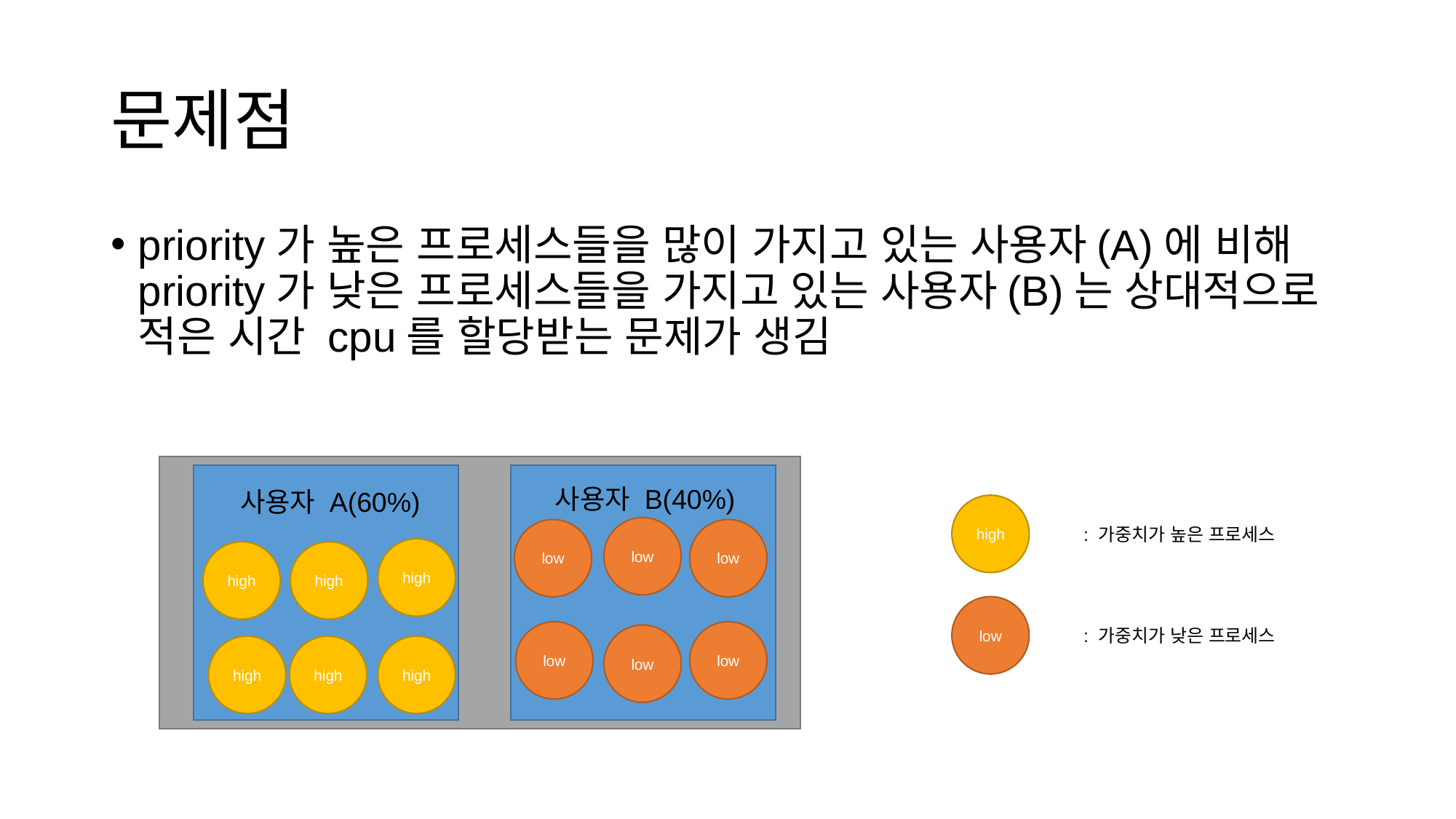

# 문제점
priority가 높은 프로세스들을 많이 가지고 있는 사용자(A)에 비해 priority가 낮은 프로세스들을 가지고 있는 사용자(B)는 상대적으로 적은 시간 cpu를 할당받는 문제가 생김

사용자 B(40%)
사용자 A(60%)
high
: 가중치가 높은 프로세스
low
low
low
high
high
high
low
: 가중치가 낮은 프로세스
low
low
low
high
high
high